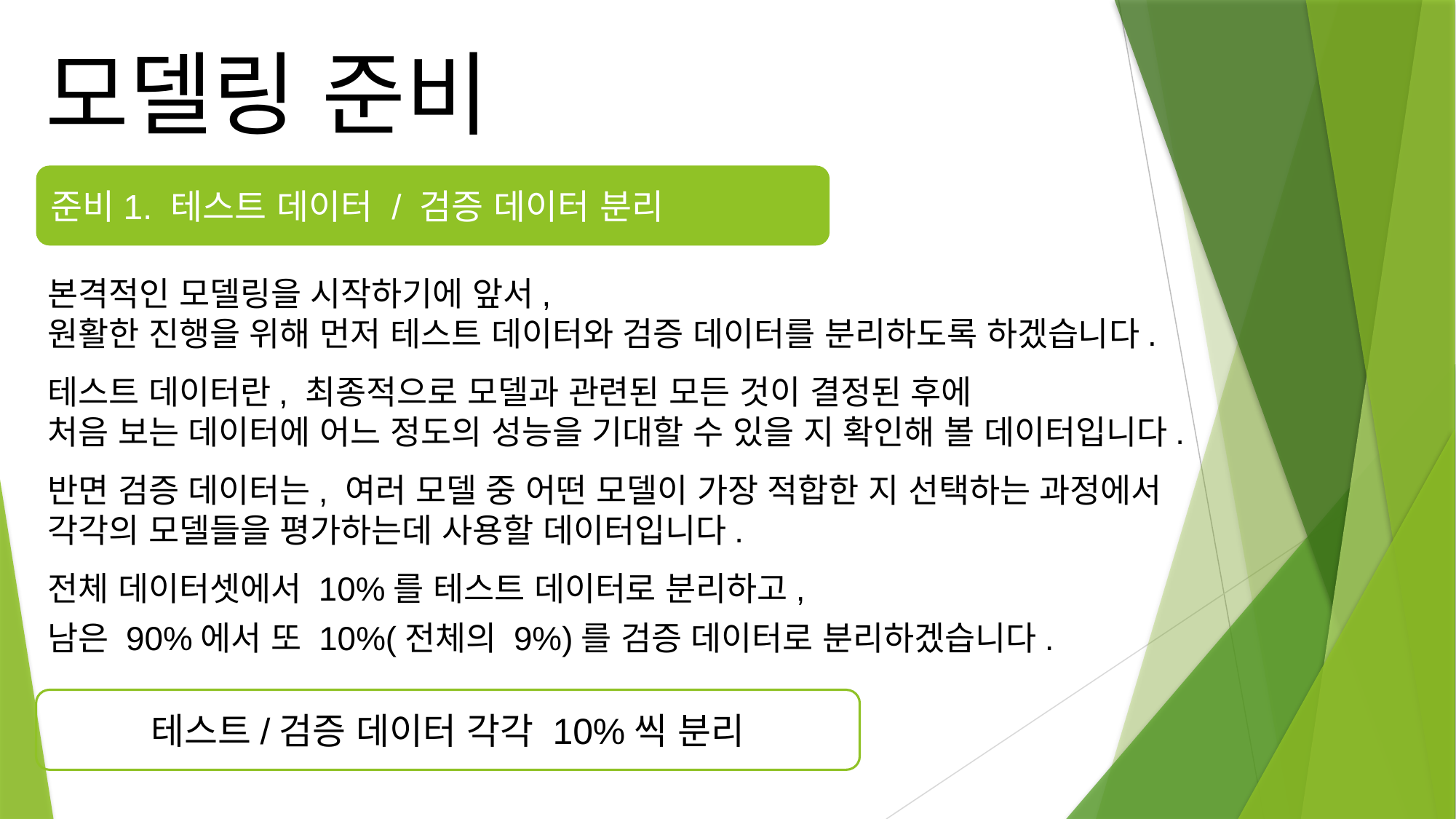

모델링 준비
준비1. 테스트 데이터 / 검증 데이터 분리
본격적인 모델링을 시작하기에 앞서,
원활한 진행을 위해 먼저 테스트 데이터와 검증 데이터를 분리하도록 하겠습니다.

테스트 데이터란, 최종적으로 모델과 관련된 모든 것이 결정된 후에
처음 보는 데이터에 어느 정도의 성능을 기대할 수 있을 지 확인해 볼 데이터입니다.

반면 검증 데이터는, 여러 모델 중 어떤 모델이 가장 적합한 지 선택하는 과정에서
각각의 모델들을 평가하는데 사용할 데이터입니다.

전체 데이터셋에서 10%를 테스트 데이터로 분리하고,

남은 90%에서 또 10%(전체의 9%)를 검증 데이터로 분리하겠습니다.
테스트/검증 데이터 각각 10%씩 분리